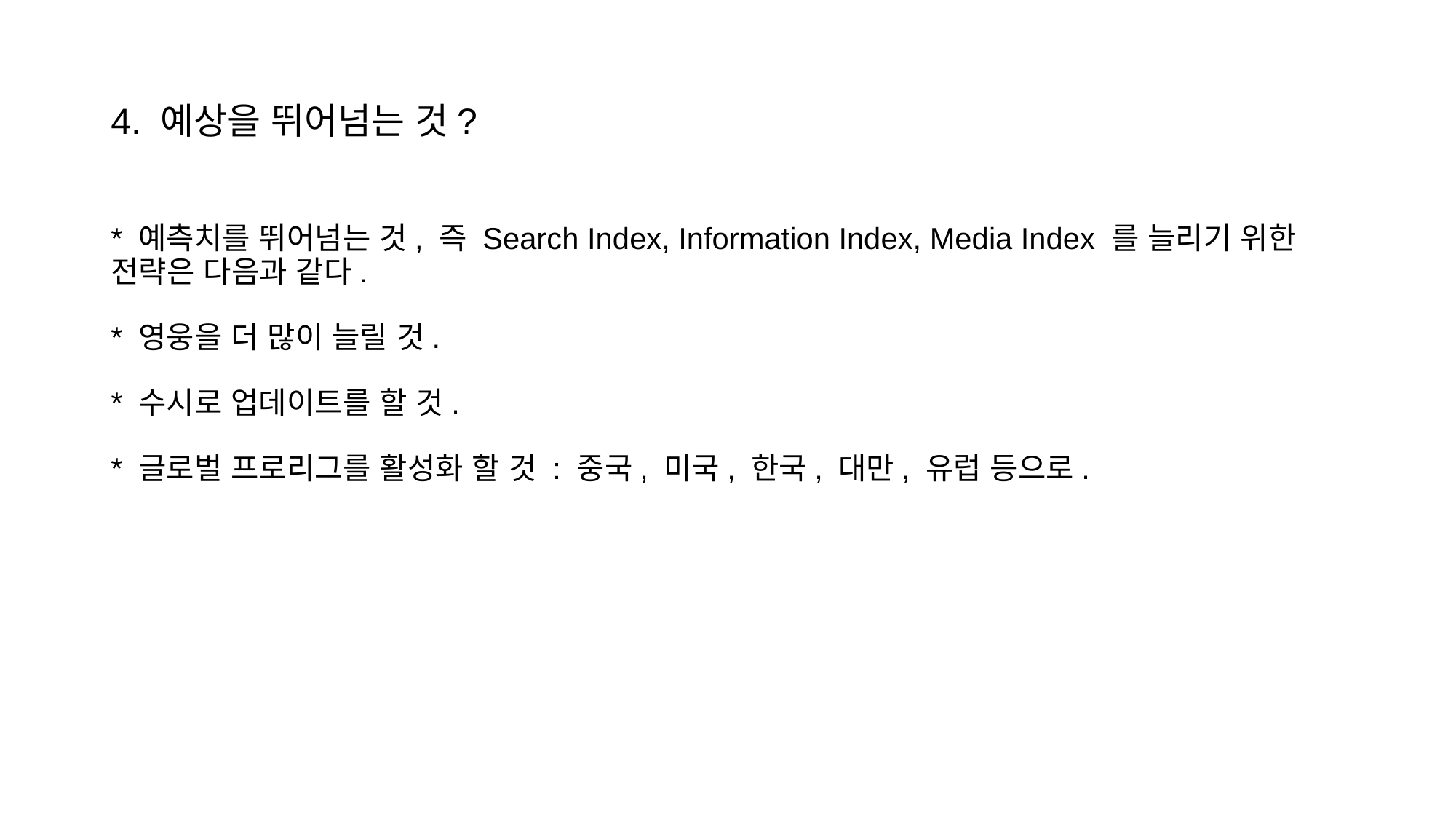

# 4. 예상을 뛰어넘는 것?
* 예측치를 뛰어넘는 것, 즉 Search Index, Information Index, Media Index 를 늘리기 위한 전략은 다음과 같다.
* 영웅을 더 많이 늘릴 것.
* 수시로 업데이트를 할 것.
* 글로벌 프로리그를 활성화 할 것 : 중국, 미국, 한국, 대만, 유럽 등으로.